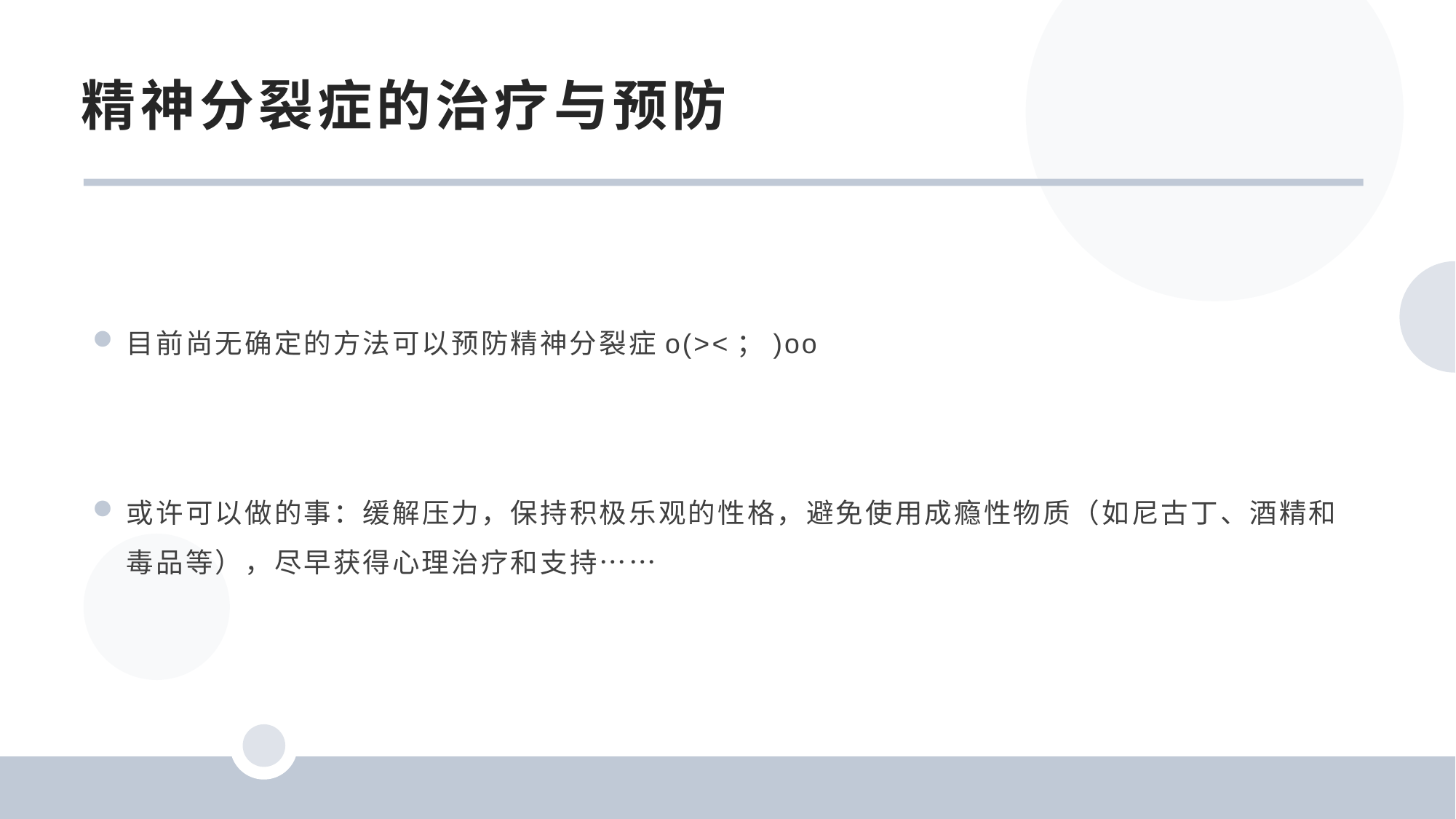

精神分裂症的治疗与预防

目前尚无确定的方法可以预防精神分裂症o(><；)oo

或许可以做的事：缓解压力，保持积极乐观的性格，避免使用成瘾性物质（如尼古丁、酒精和毒品等），尽早获得心理治疗和支持……